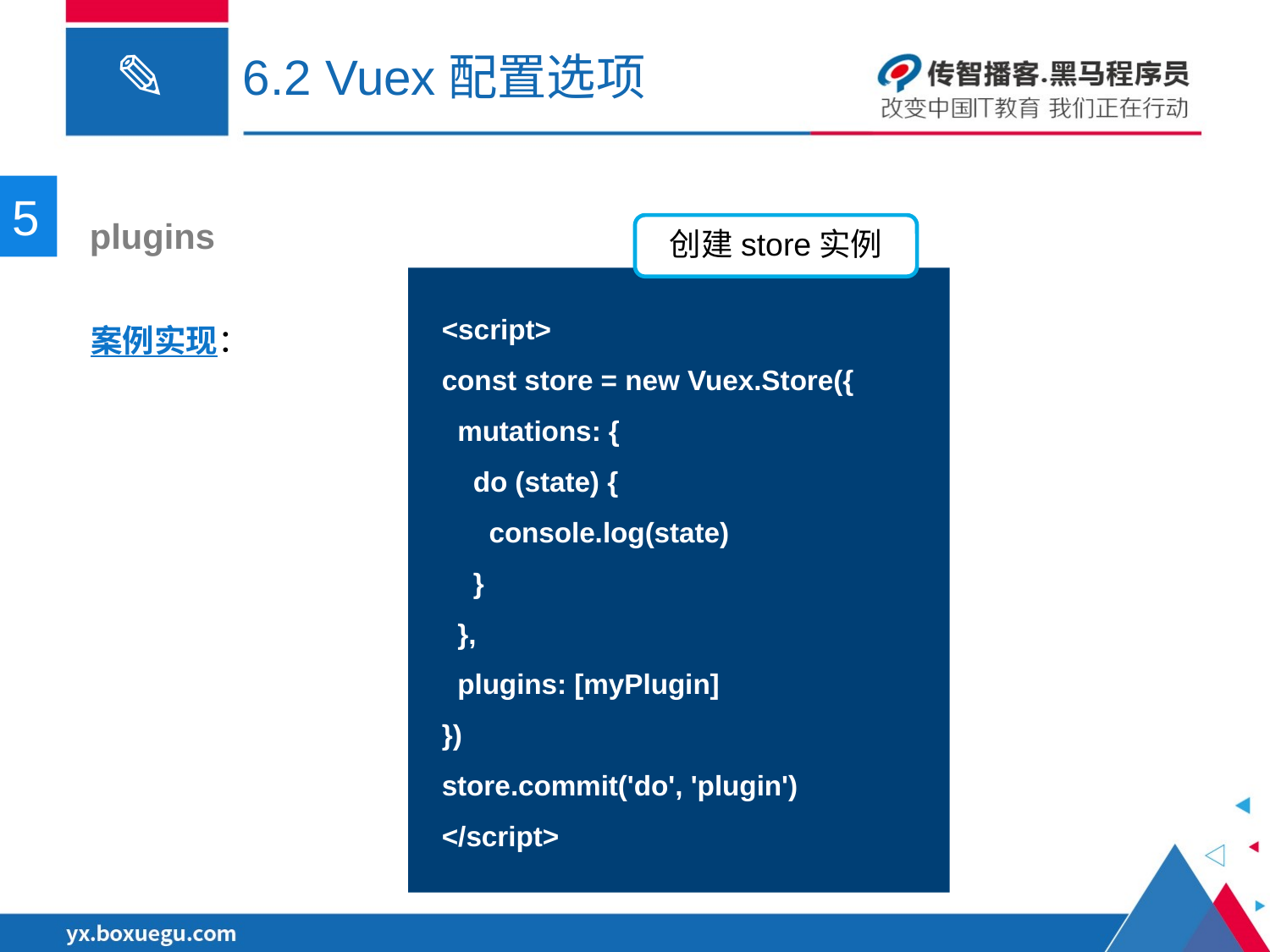

6.2 Vuex配置选项

5
  plugins
创建store实例

<script>
const store = new Vuex.Store({
  mutations: {
    do (state) {
      console.log(state)
    }
  },
  plugins: [myPlugin]
})
store.commit('do', 'plugin')
</script>
案例实现：